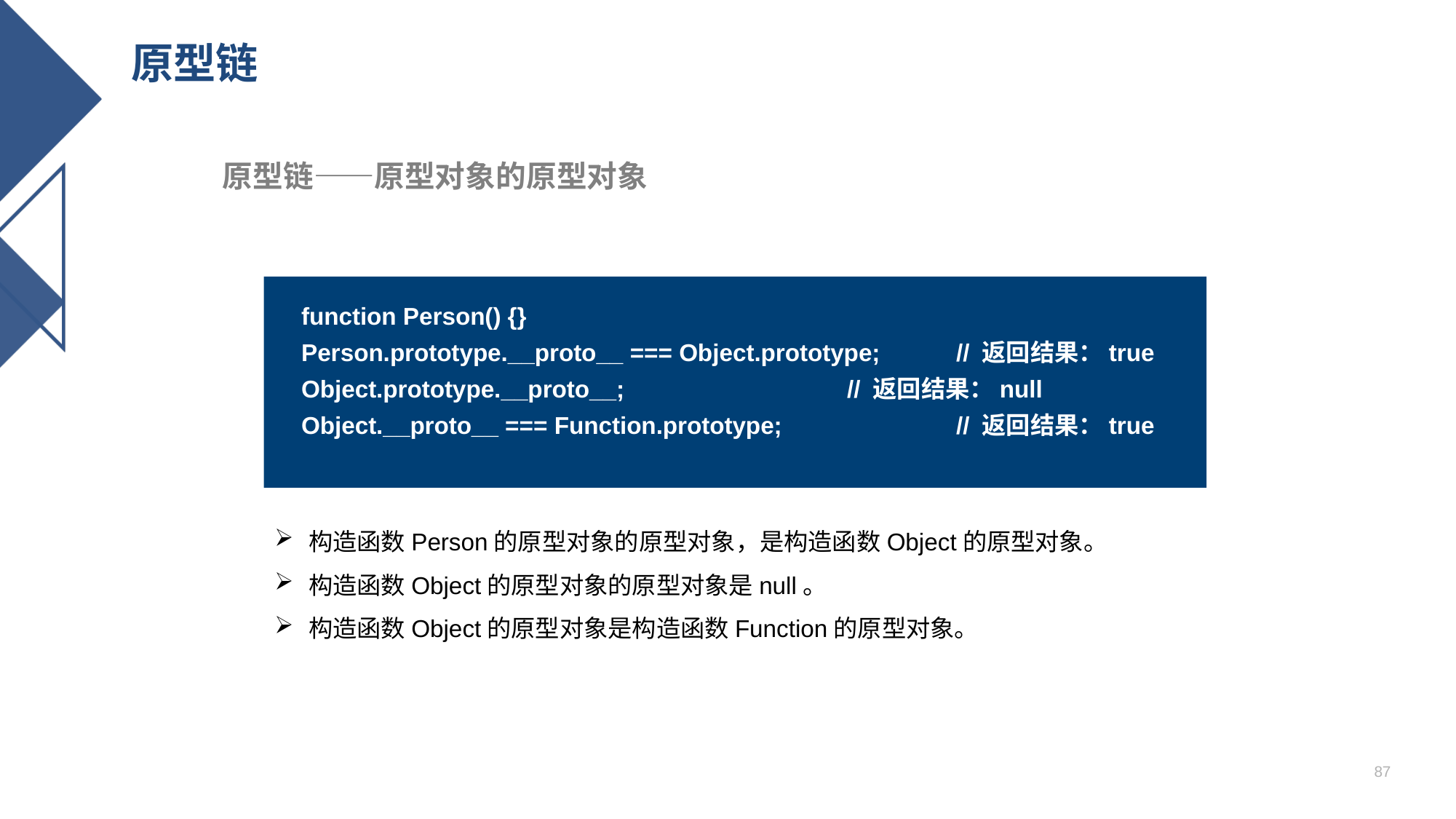

# 原型链
原型链——原型对象的原型对象

function Person() {}
Person.prototype.__proto__ === Object.prototype;	// 返回结果：true
Object.prototype.__proto__;			// 返回结果：null
Object.__proto__ === Function.prototype;		// 返回结果：true
构造函数Person的原型对象的原型对象，是构造函数Object的原型对象。
构造函数Object的原型对象的原型对象是null。
构造函数Object的原型对象是构造函数Function的原型对象。
87